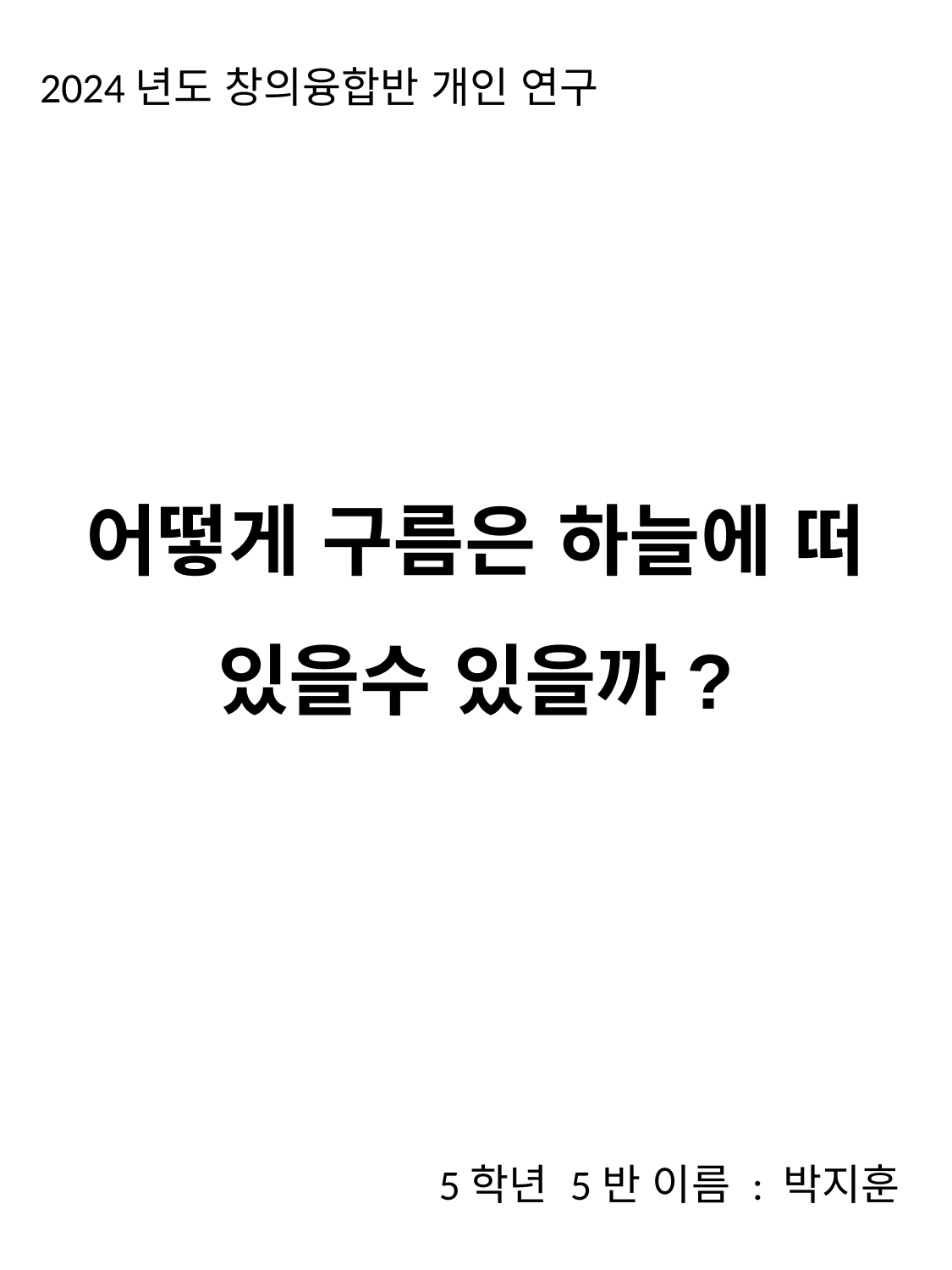

2024년도 창의융합반 개인 연구
어떻게 구름은 하늘에 떠 있을수 있을까?
5학년 5반 이름 : 박지훈